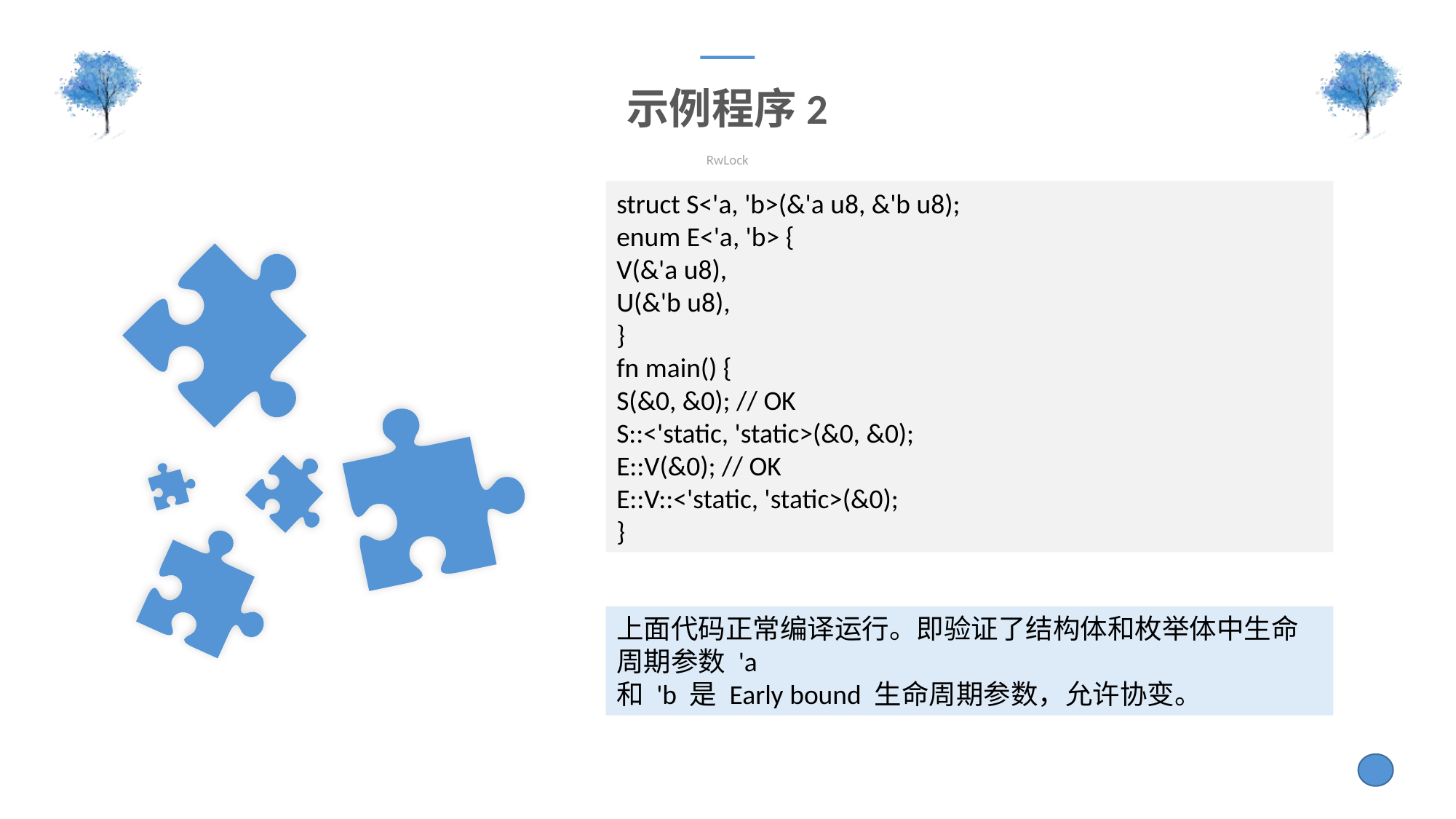

示例程序2
RwLock
struct S<'a, 'b>(&'a u8, &'b u8);
enum E<'a, 'b> {
V(&'a u8),
U(&'b u8),
}
fn main() {
S(&0, &0); // OK
S::<'static, 'static>(&0, &0);
E::V(&0); // OK
E::V::<'static, 'static>(&0);
}

上⾯代码正常编译运⾏。即验证了结构体和枚举体中⽣命周期参数 'a
和 'b 是 Early bound ⽣命周期参数，允许协变。